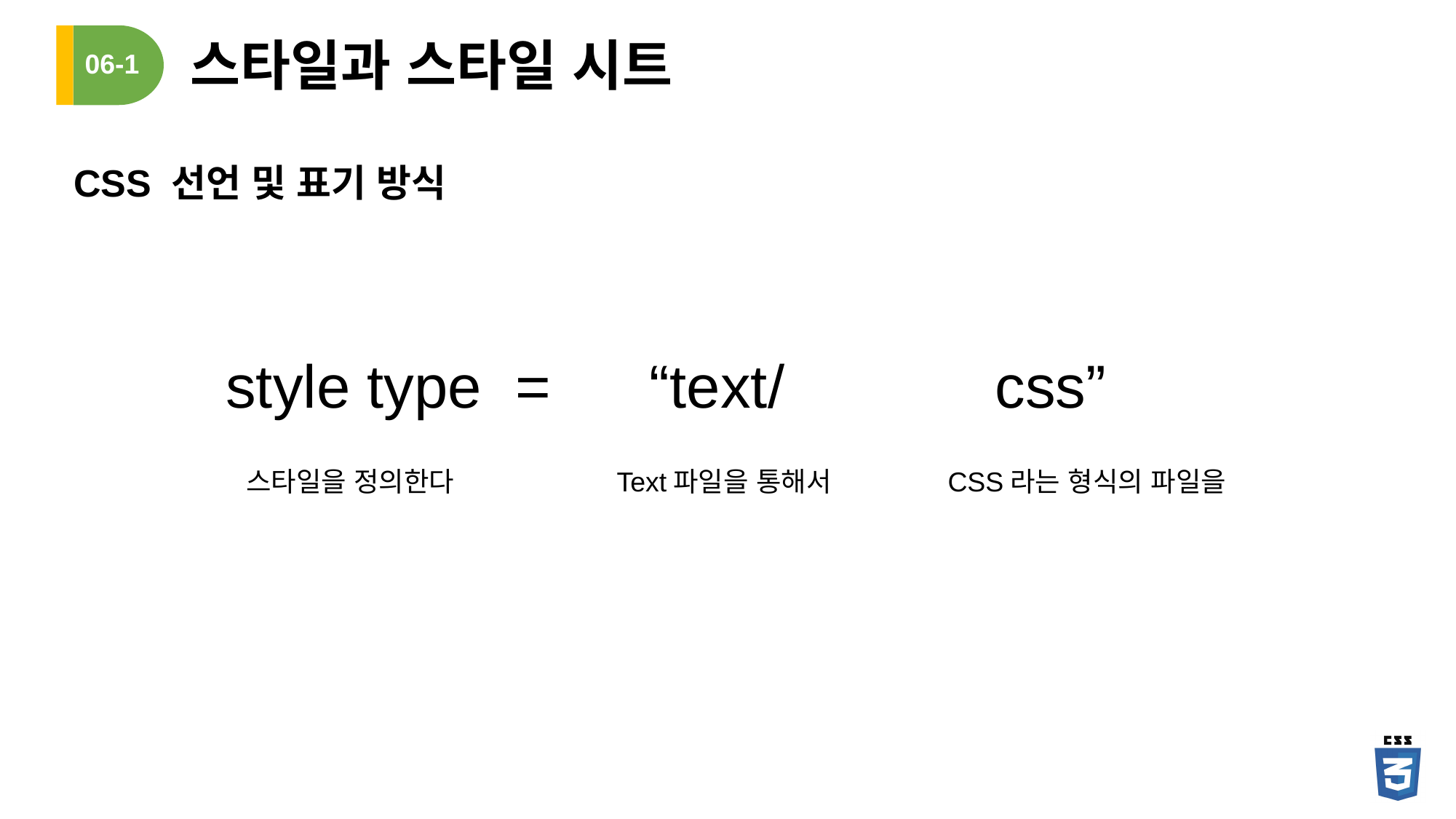

# 스타일과 스타일 시트
06-1
CSS 선언 및 표기 방식
style type  =
“text/
css”
스타일을 정의한다
Text파일을 통해서
CSS라는 형식의 파일을